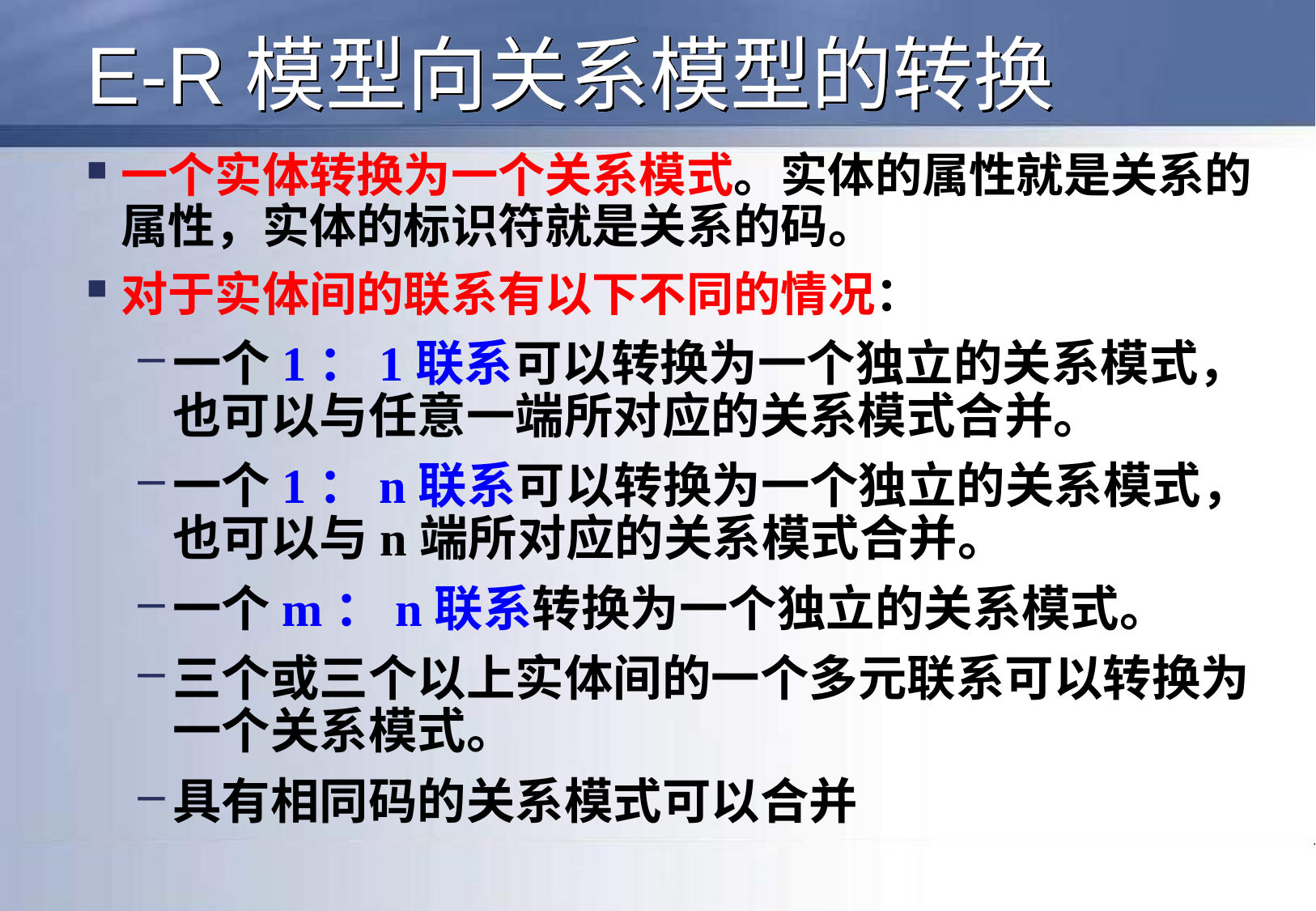

# E-R模型向关系模型的转换
一个实体转换为一个关系模式。实体的属性就是关系的属性，实体的标识符就是关系的码。
对于实体间的联系有以下不同的情况：
一个1：1联系可以转换为一个独立的关系模式，也可以与任意一端所对应的关系模式合并。
一个1：n联系可以转换为一个独立的关系模式，也可以与n端所对应的关系模式合并。
一个m：n联系转换为一个独立的关系模式。
三个或三个以上实体间的一个多元联系可以转换为一个关系模式。
具有相同码的关系模式可以合并
42